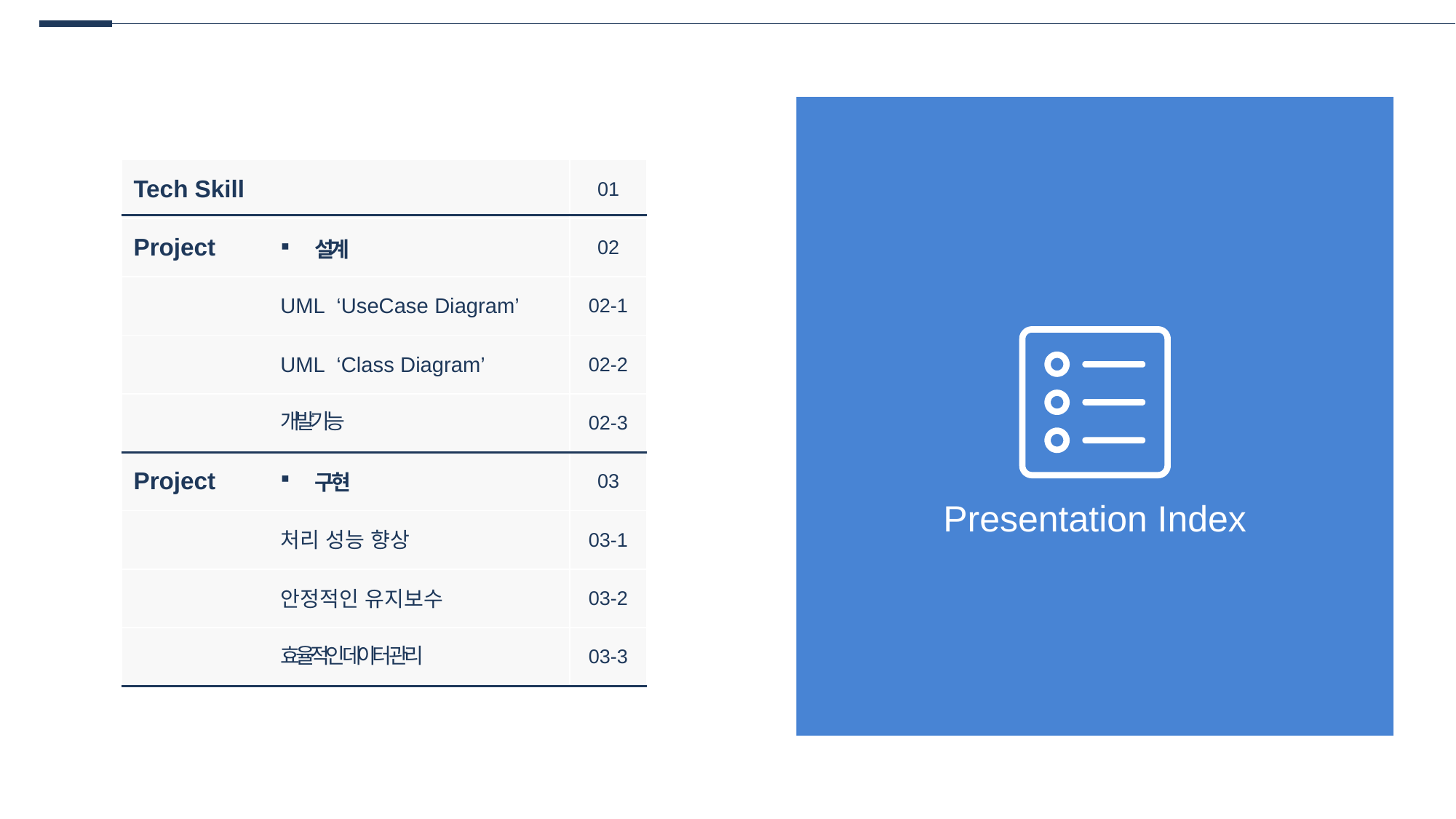

| Tech Skill | 01 |
| --- | --- |
| Project | 02 |
|  | 02-1 |
|  | 02-2 |
|  | 02-3 |
| Project | 03 |
|  | 03-1 |
|  | 03-2 |
|  | 03-3 |
설계
UML  ‘UseCase Diagram’

Presentation Index
UML  ‘Class Diagram’
개발기능
구 현
처리 성능 향상
안정적인 유지보수
효율적인 데이터 관리